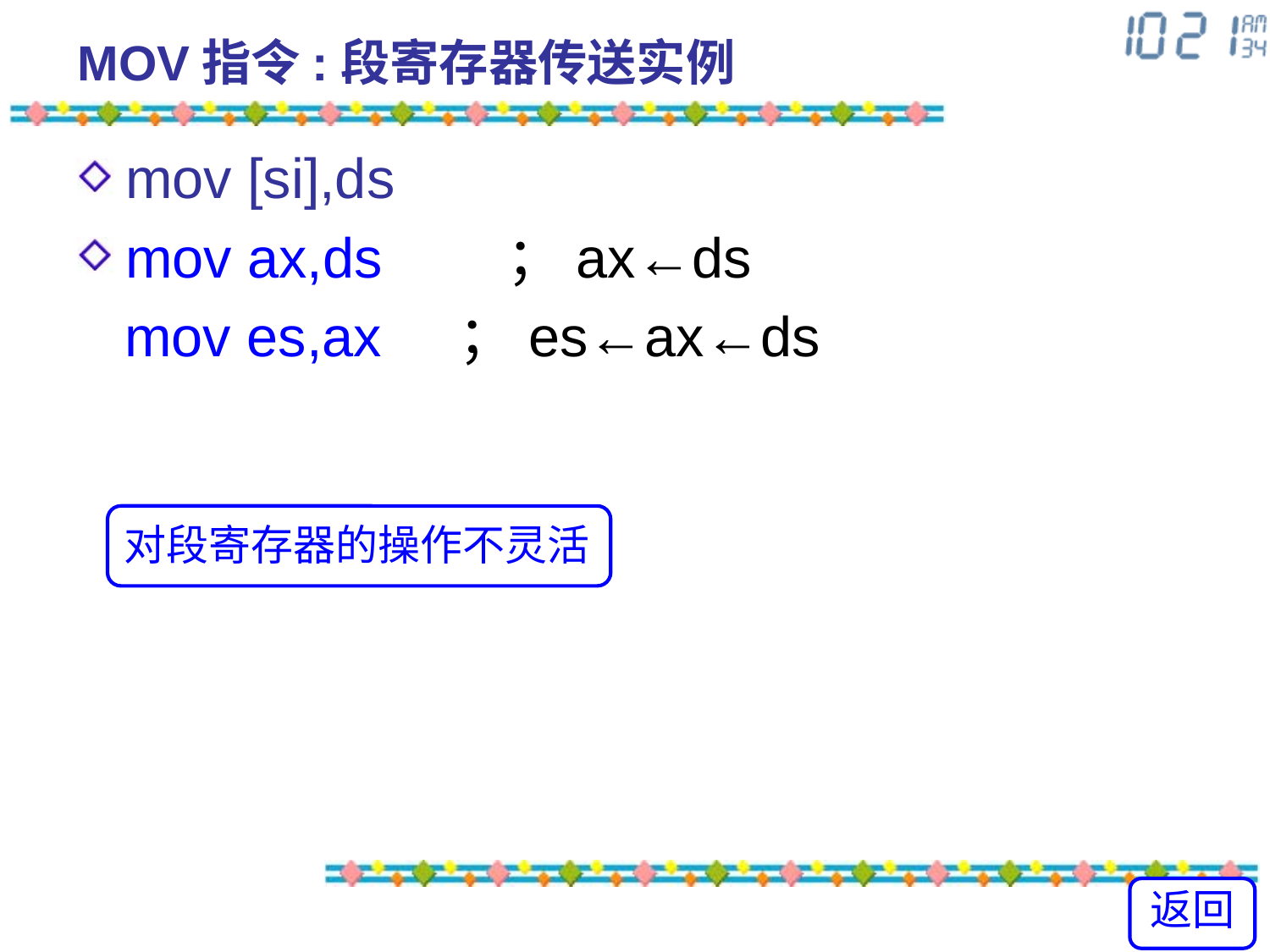

# MOV指令:段寄存器传送实例
mov [si],ds
mov ax,ds	；ax←ds
   mov es,ax	；es←ax←ds
对段寄存器的操作不灵活
返回